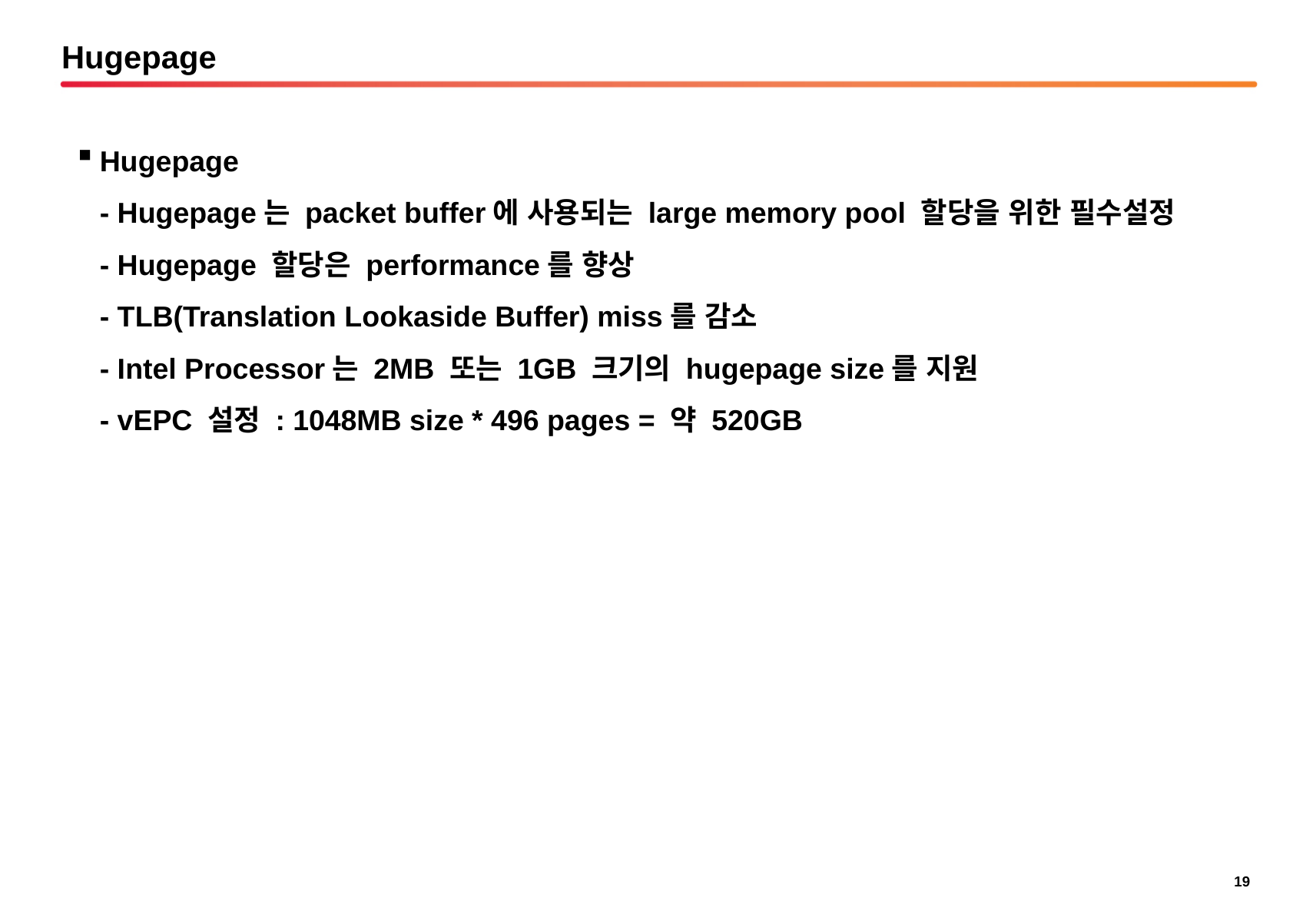

# Hugepage
Hugepage
- Hugepage는 packet buffer에 사용되는 large memory pool 할당을 위한 필수설정
- Hugepage 할당은 performance를 향상
- TLB(Translation Lookaside Buffer) miss를 감소
- Intel Processor는 2MB 또는 1GB 크기의 hugepage size를 지원
- vEPC 설정 : 1048MB size * 496 pages = 약 520GB